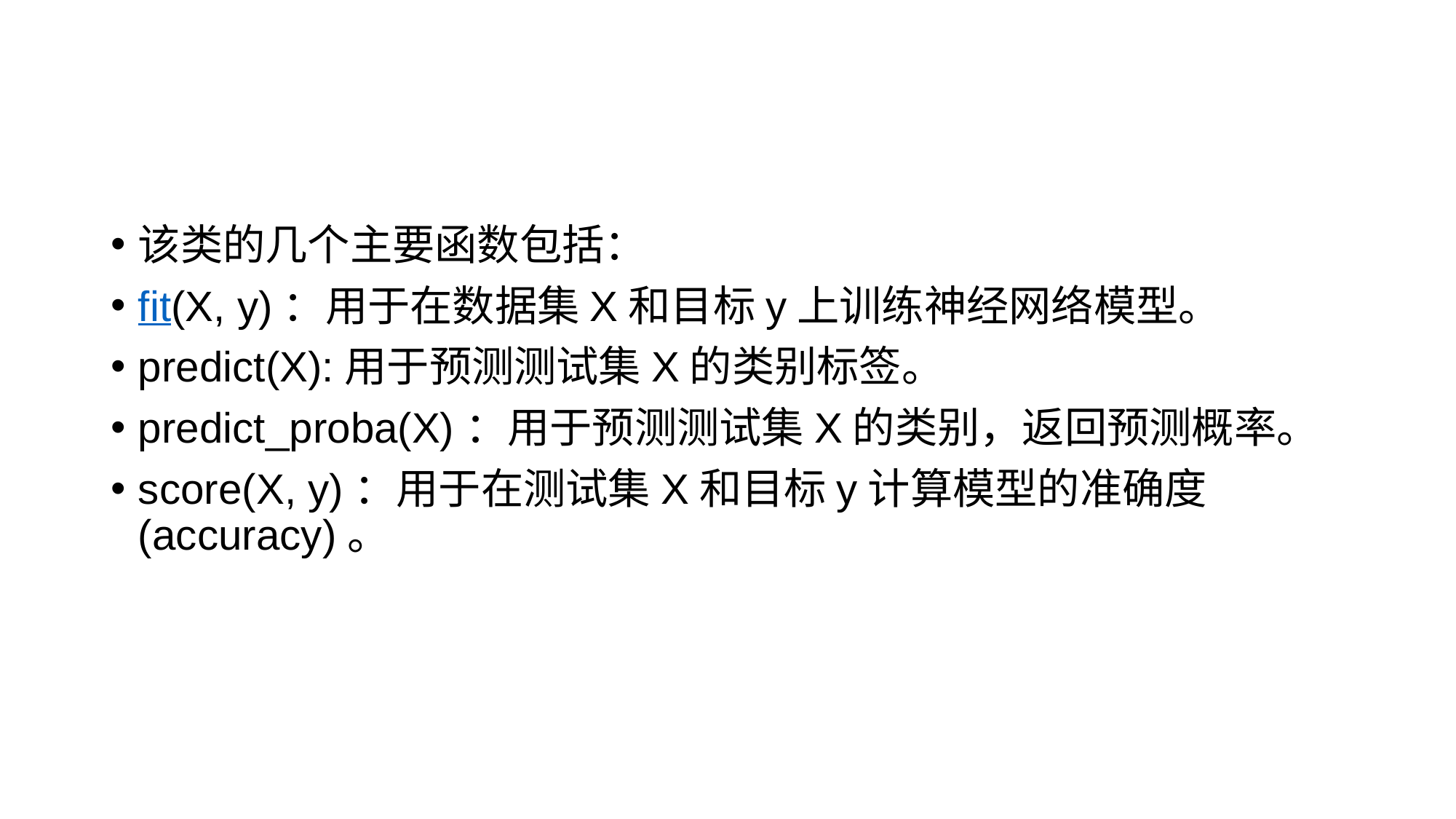

#
该类的几个主要函数包括：
fit(X, y)：用于在数据集X和目标y上训练神经网络模型。
predict(X):用于预测测试集X的类别标签。
predict_proba(X)：用于预测测试集X的类别，返回预测概率。
score(X, y)：用于在测试集X和目标y计算模型的准确度(accuracy)。